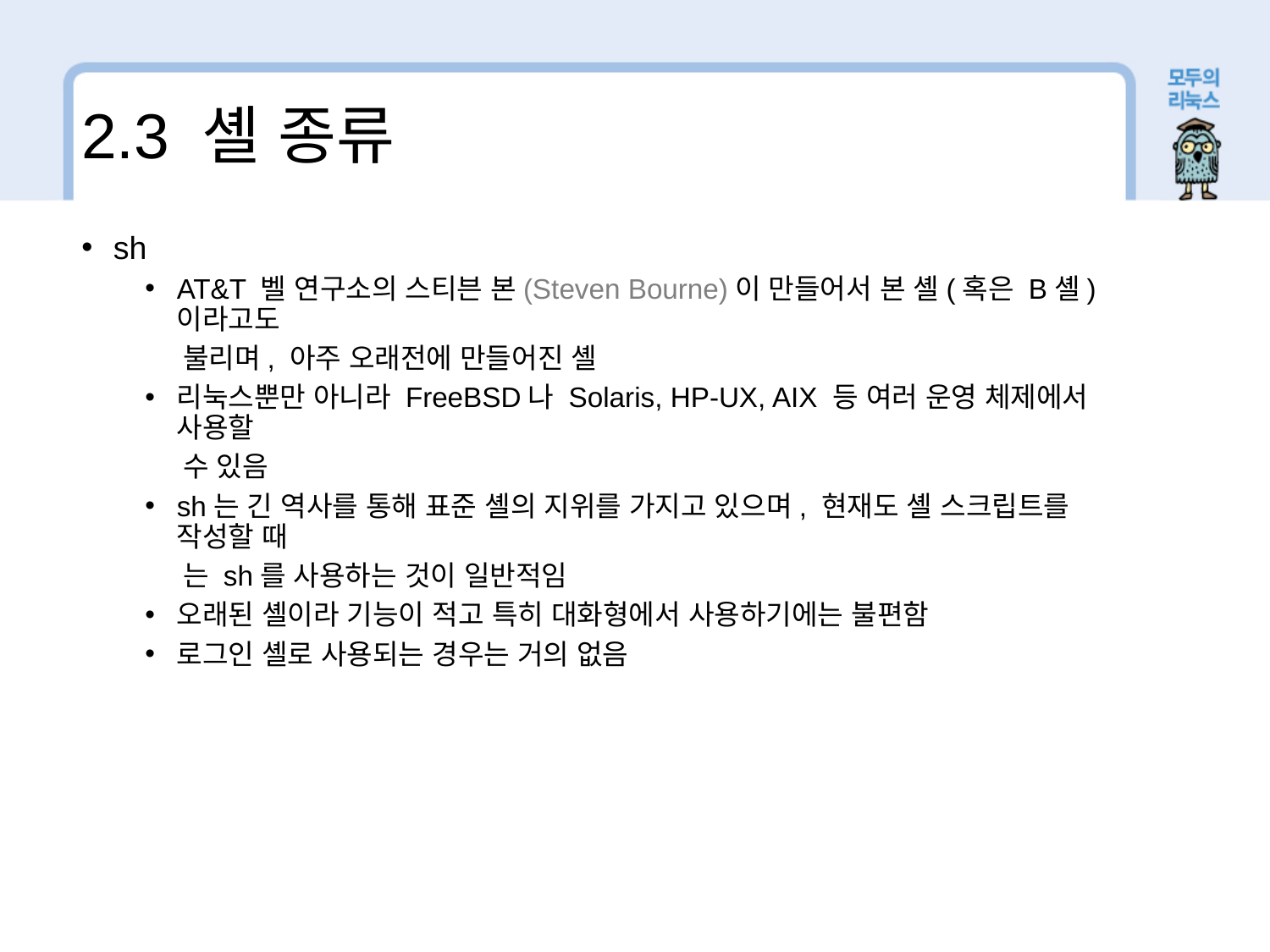

2.3 셸 종류
sh
AT&T 벨 연구소의 스티븐 본(Steven Bourne)이 만들어서 본 셸(혹은 B셸)이라고도
    불리며, 아주 오래전에 만들어진 셸
리눅스뿐만 아니라 FreeBSD나 Solaris, HP-UX, AIX 등 여러 운영 체제에서 사용할
    수 있음
sh는 긴 역사를 통해 표준 셸의 지위를 가지고 있으며, 현재도 셸 스크립트를 작성할 때
    는 sh를 사용하는 것이 일반적임
오래된 셸이라 기능이 적고 특히 대화형에서 사용하기에는 불편함
로그인 셸로 사용되는 경우는 거의 없음